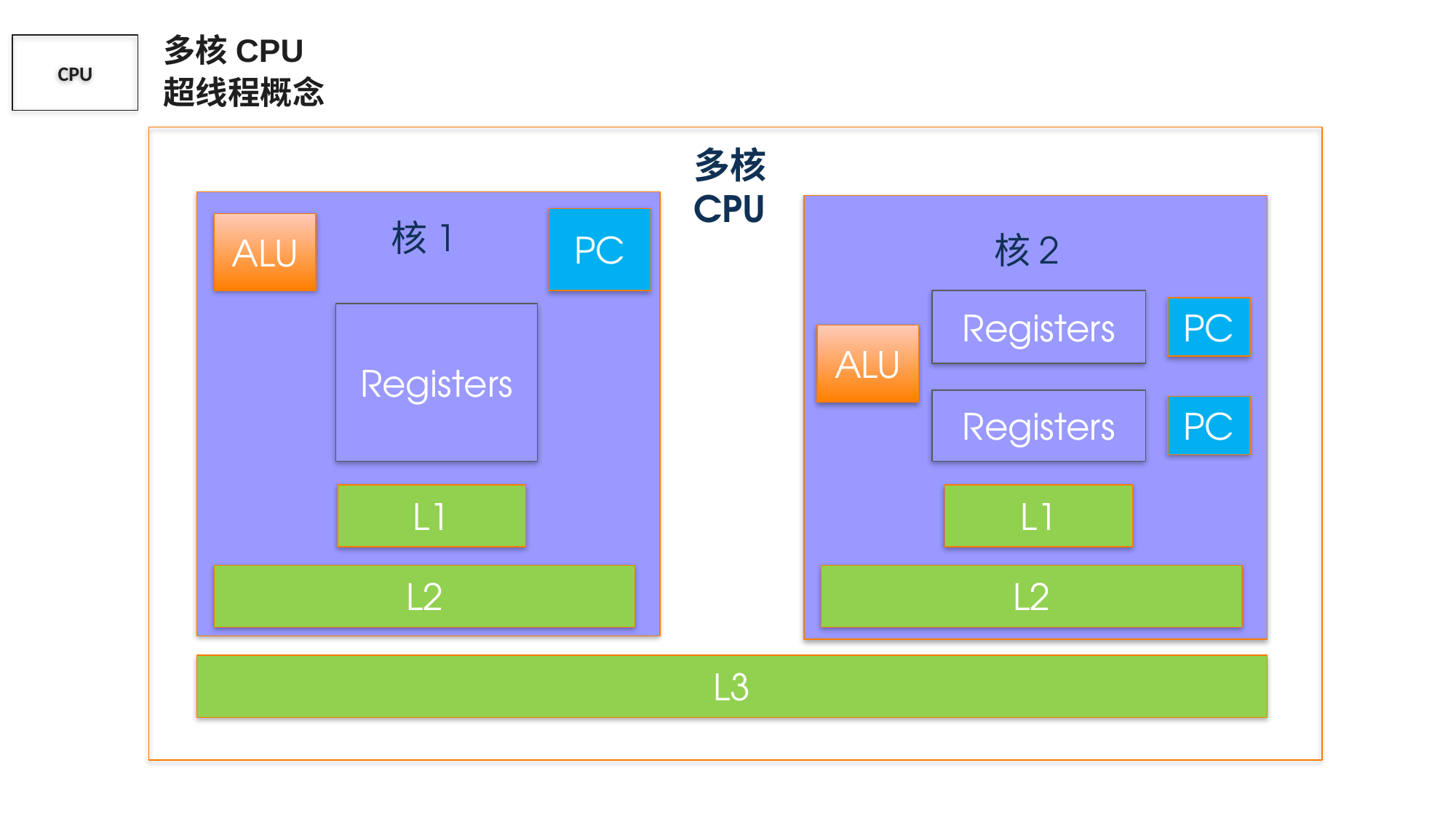

多核CPU
超线程概念
CPU

多核CPU

PC
核1
ALU
核2
Registers
PC
Registers
ALU
Registers
PC
L1
L1
L2
L2
L3